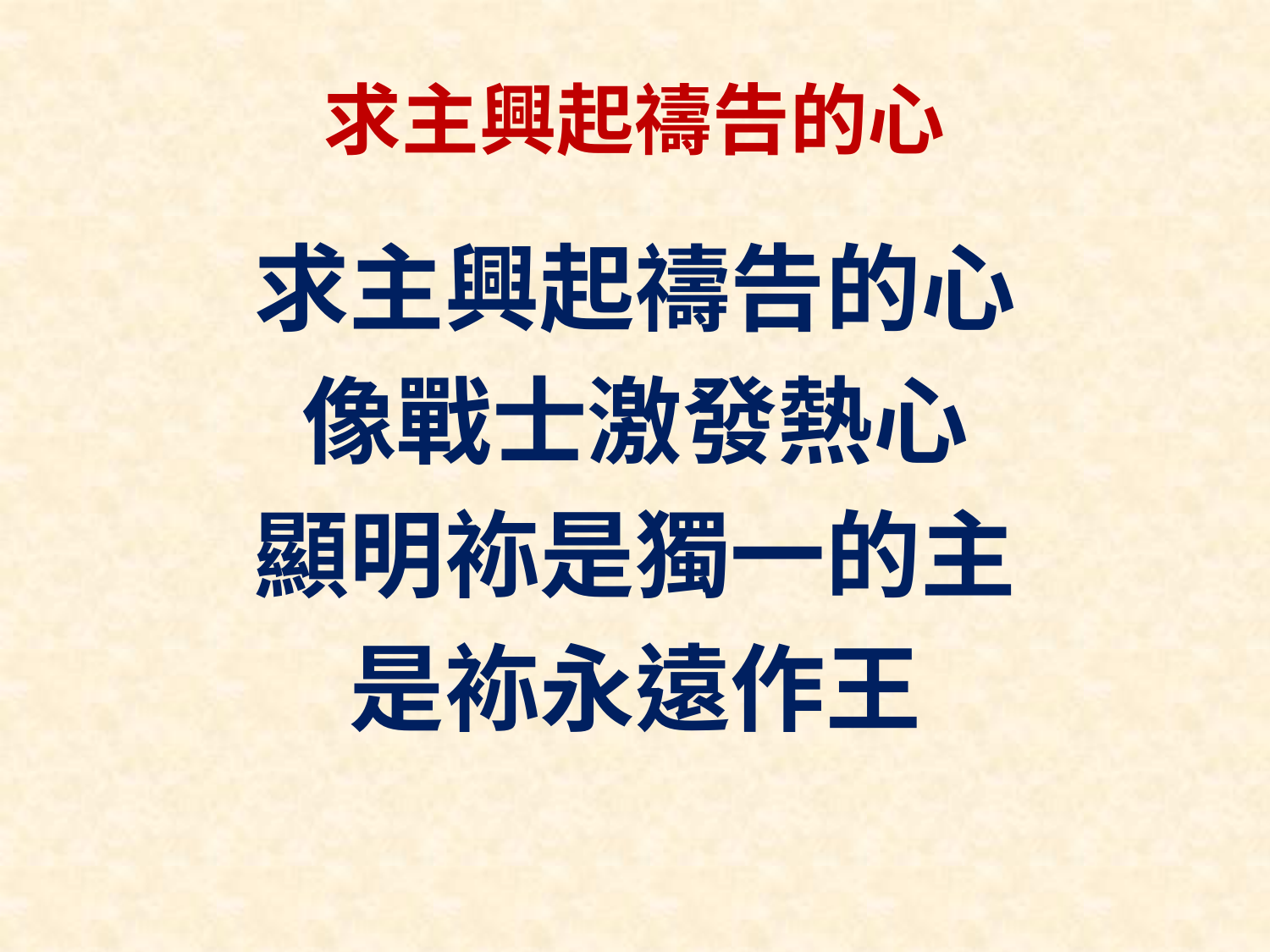

# 求主興起禱告的心
求主興起禱告的心
像戰士激發熱心
顯明袮是獨一的主
是袮永遠作王